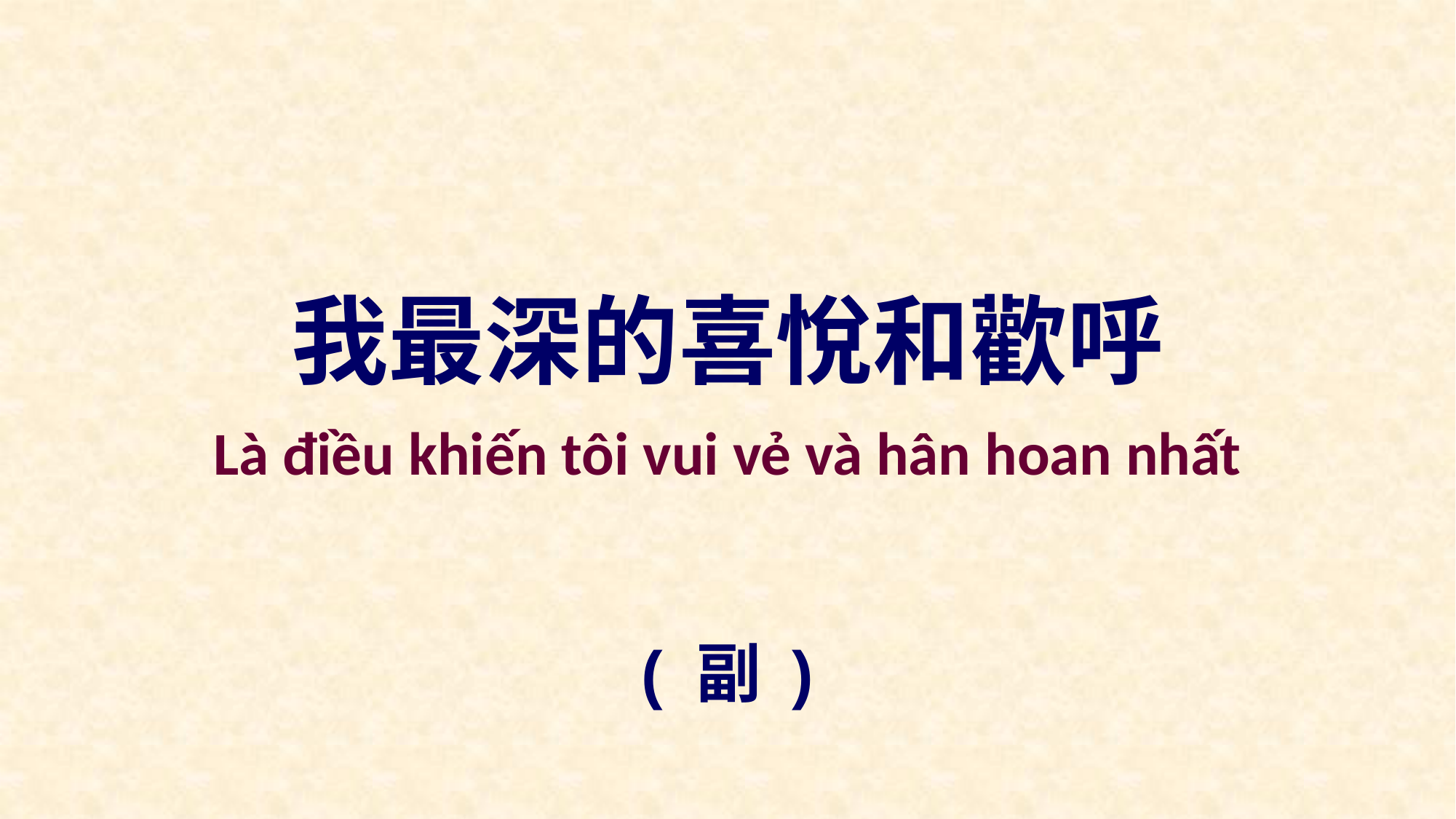

我最深的喜悅和歡呼
Là điều khiến tôi vui vẻ và hân hoan nhất
( 副 )